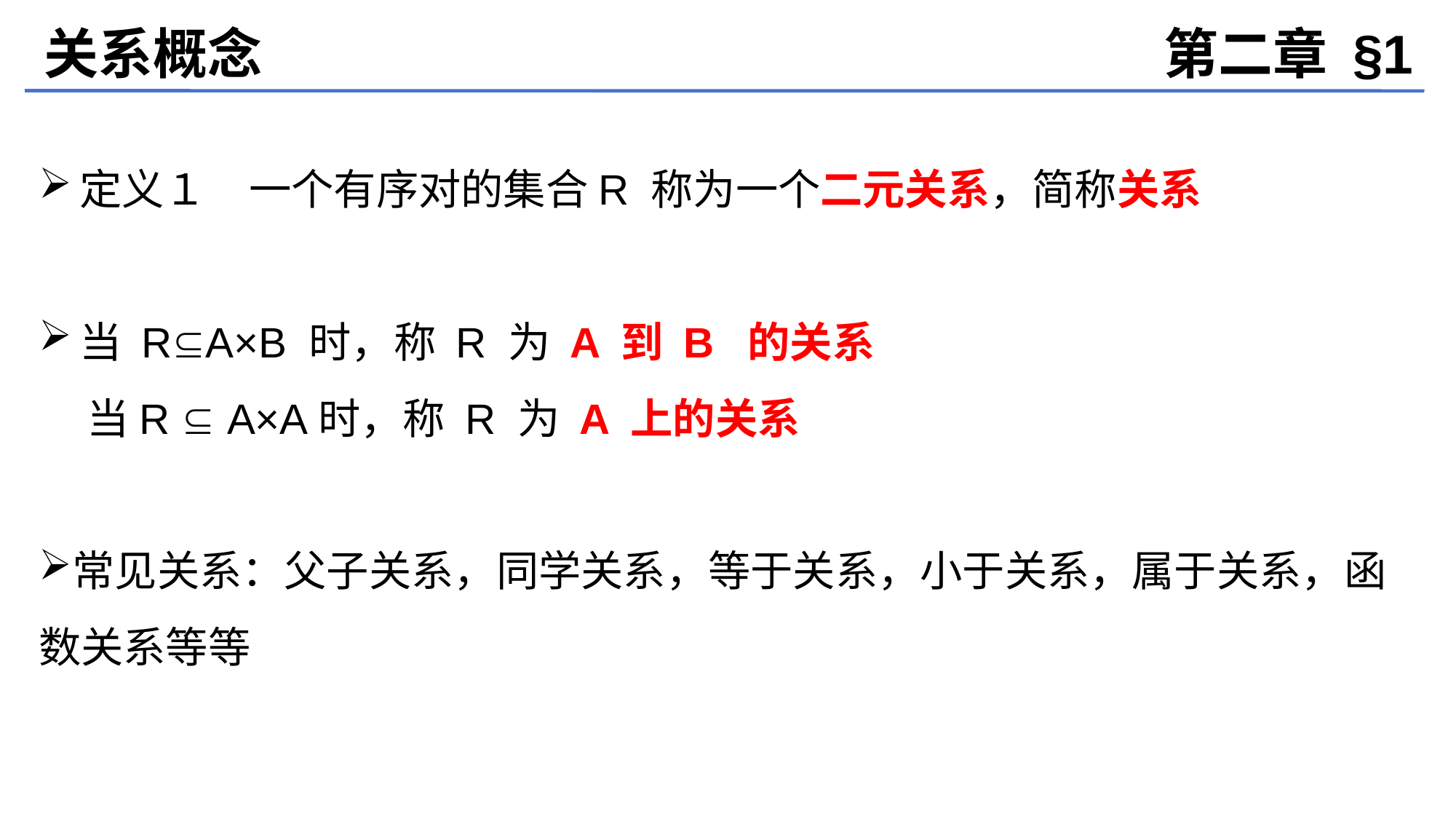

关系概念
第二章 §1
定义１　一个有序对的集合R 称为一个二元关系，简称关系

当 R⊆A×B 时，称 R 为 A 到 B  的关系
    当R ⊆ A×A时，称 R 为 A 上的关系

常见关系：父子关系，同学关系，等于关系，小于关系，属于关系，函数关系等等